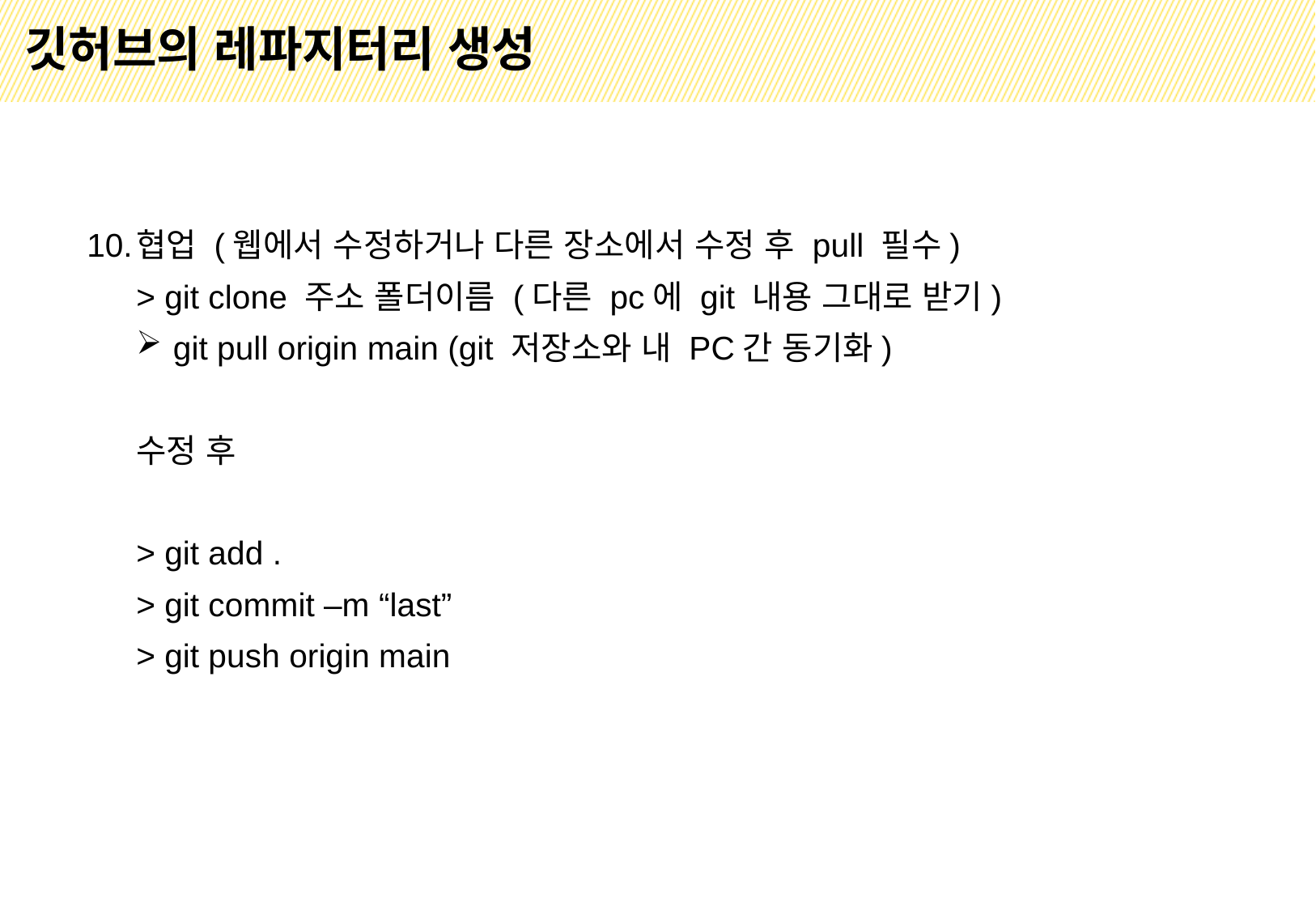

# 깃허브의 레파지터리 생성
협업 (웹에서 수정하거나 다른 장소에서 수정 후 pull 필수)
> git clone 주소 폴더이름 (다른 pc에 git 내용 그대로 받기)
git pull origin main (git 저장소와 내 PC간 동기화)

수정 후

> git add .
> git commit –m “last”
> git push origin main